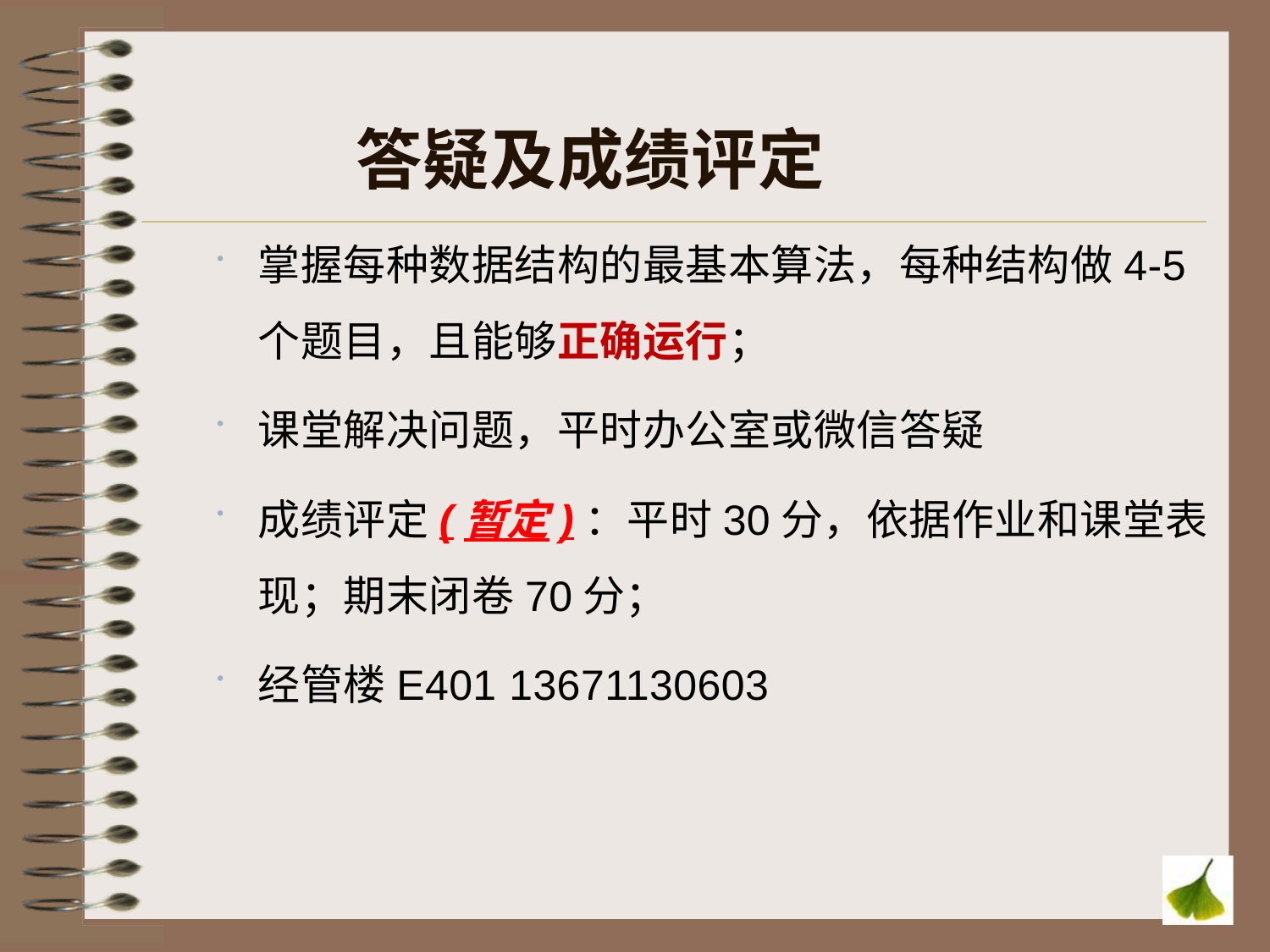

21
# 答疑及成绩评定
掌握每种数据结构的最基本算法，每种结构做4-5个题目，且能够正确运行；
课堂解决问题，平时办公室或微信答疑
成绩评定(暂定)：平时30分，依据作业和课堂表现；期末闭卷70分；
经管楼E401 13671130603